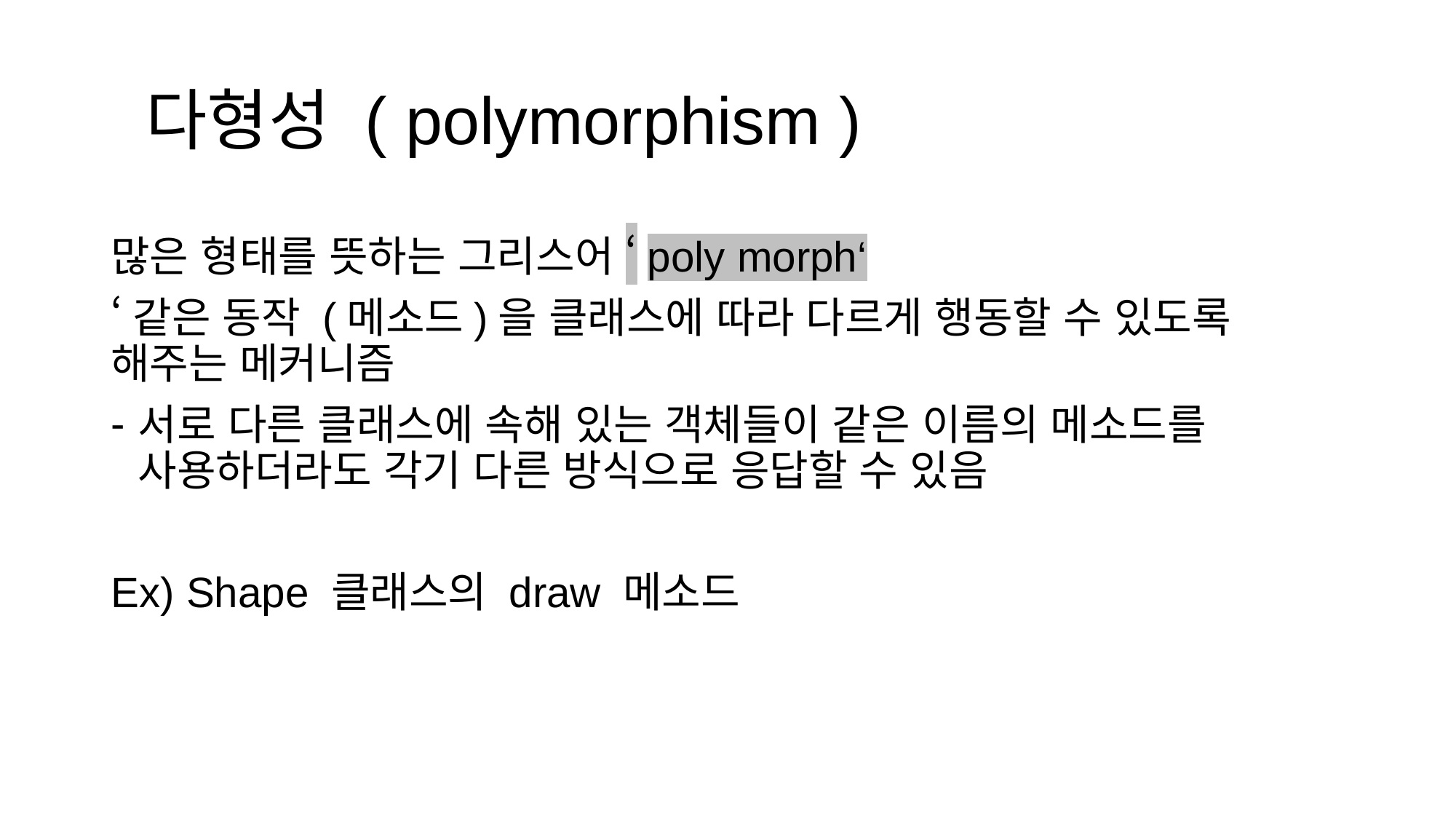

# 다형성 ( polymorphism )
많은 형태를 뜻하는 그리스어 ‘poly morph‘
‘같은 동작 (메소드)을 클래스에 따라 다르게 행동할 수 있도록 해주는 메커니즘
서로 다른 클래스에 속해 있는 객체들이 같은 이름의 메소드를 사용하더라도 각기 다른 방식으로 응답할 수 있음

Ex) Shape 클래스의 draw 메소드